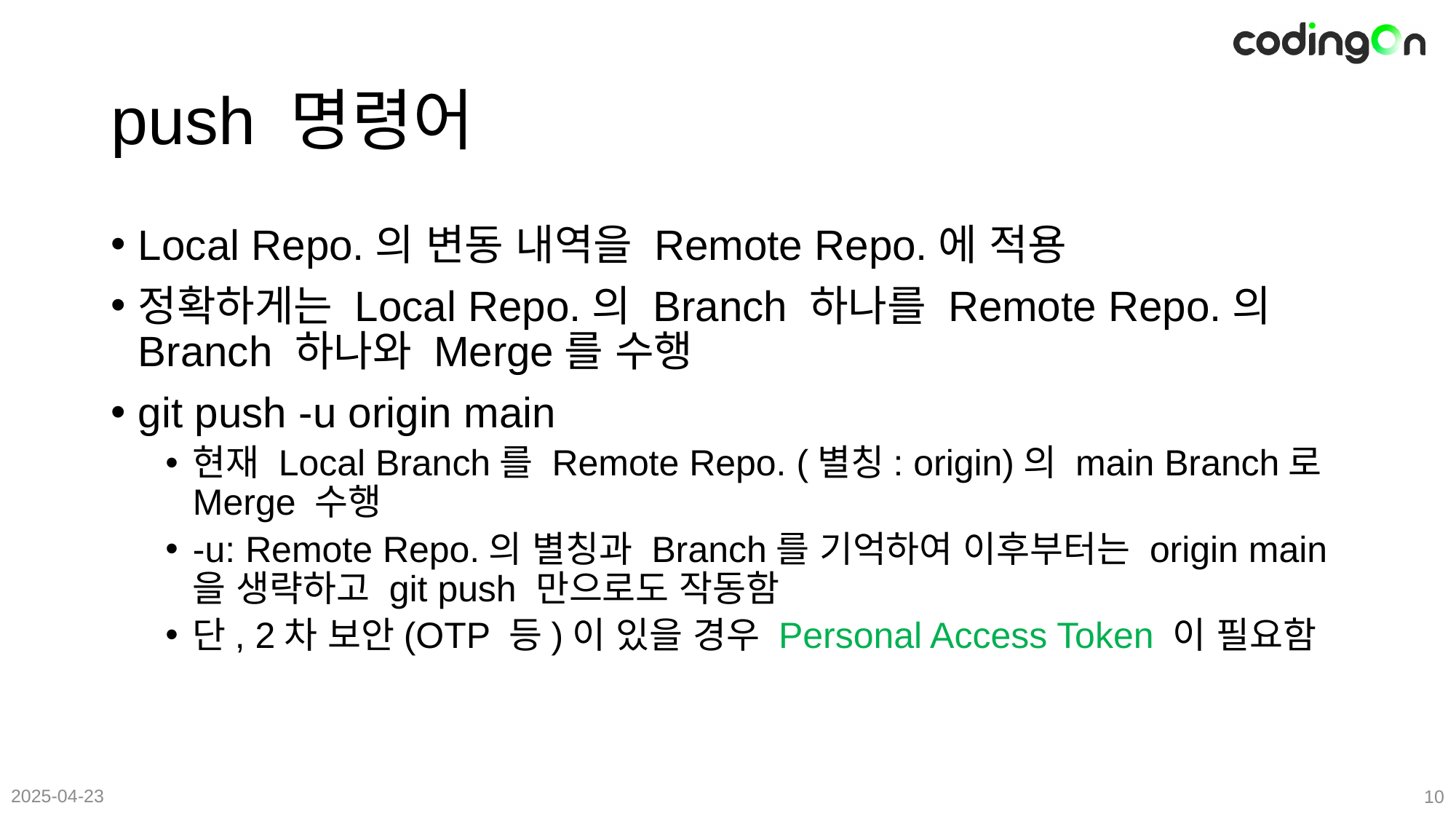

# push 명령어
Local Repo.의 변동 내역을 Remote Repo.에 적용
정확하게는 Local Repo.의 Branch 하나를 Remote Repo.의 Branch 하나와 Merge를 수행
git push -u origin main
현재 Local Branch를 Remote Repo. (별칭: origin)의 main Branch로 Merge 수행
-u: Remote Repo.의 별칭과 Branch를 기억하여 이후부터는 origin main을 생략하고 git push 만으로도 작동함
단, 2차 보안(OTP 등)이 있을 경우 Personal Access Token 이 필요함
2025-04-23
10